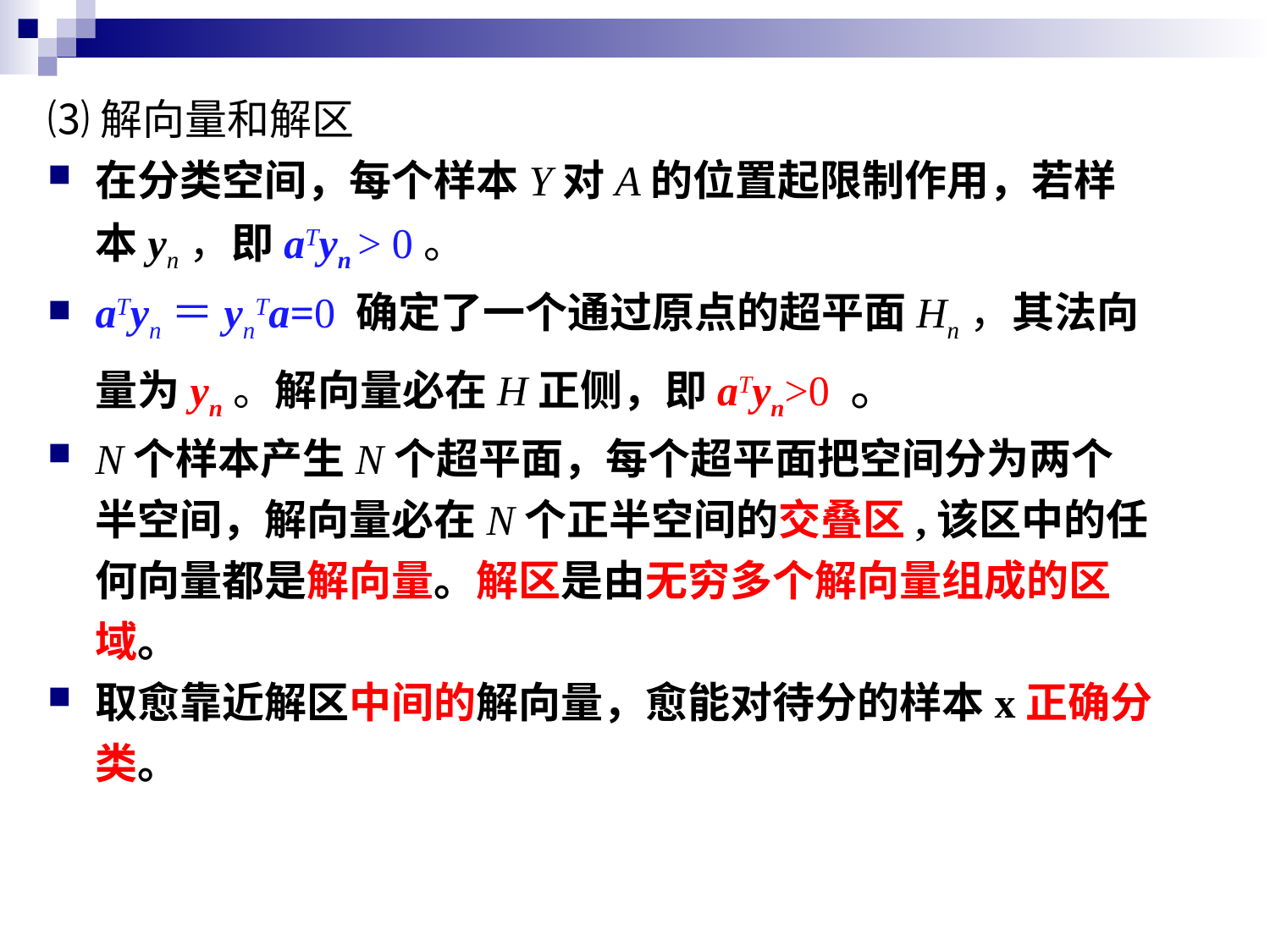

⑶解向量和解区
在分类空间，每个样本Y对A的位置起限制作用，若样本yn，即aTyn > 0。
aTyn＝ynTa=0 确定了一个通过原点的超平面Hn，其法向量为yn。解向量必在H正侧，即aTyn>0 。
N个样本产生N个超平面，每个超平面把空间分为两个半空间，解向量必在N个正半空间的交叠区,该区中的任何向量都是解向量。解区是由无穷多个解向量组成的区域。
取愈靠近解区中间的解向量，愈能对待分的样本x正确分类。